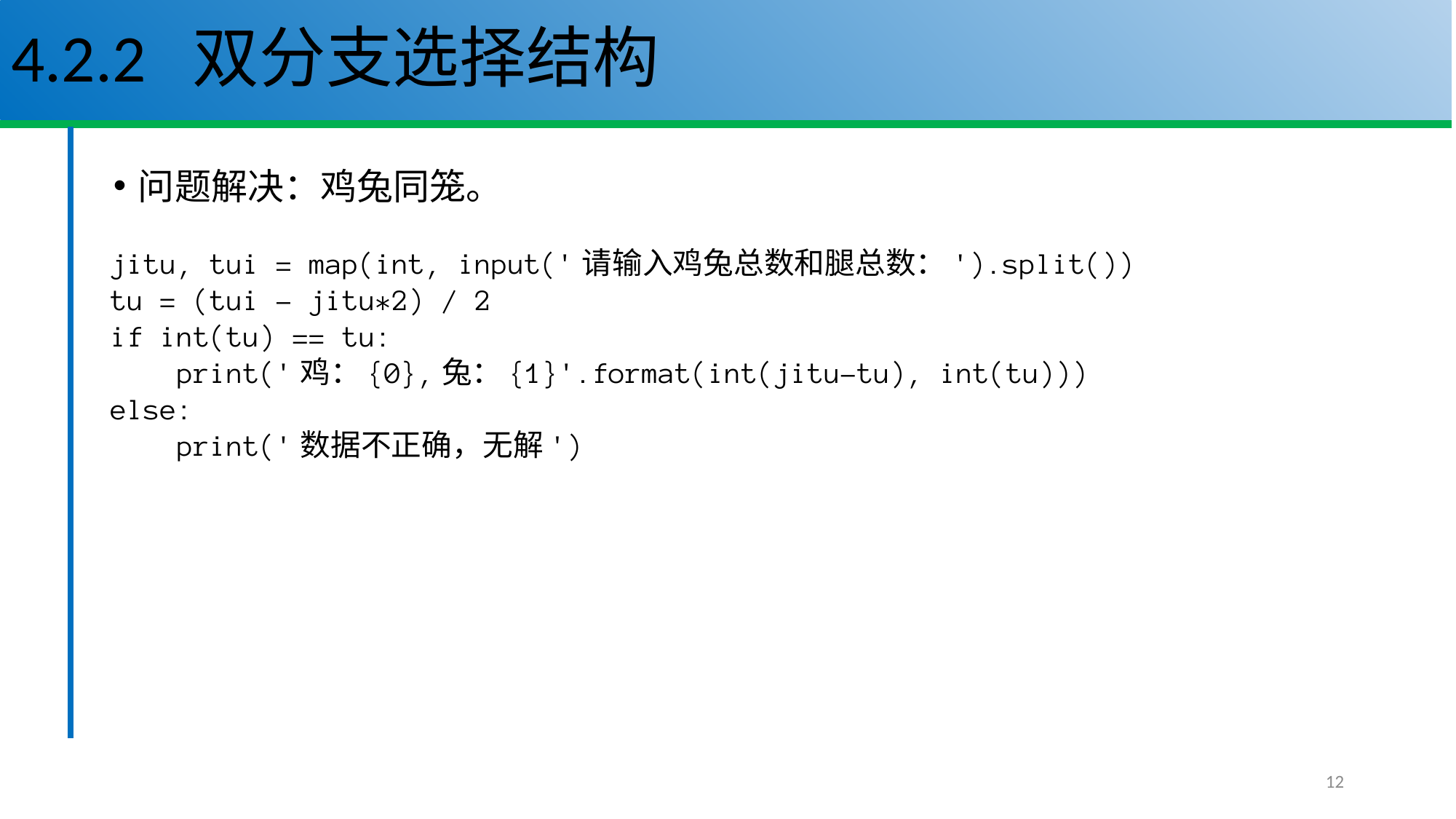

# 4.2.2  双分支选择结构
问题解决：鸡兔同笼。

jitu, tui = map(int, input('请输入鸡兔总数和腿总数：').split())
tu = (tui - jitu*2) / 2
if int(tu) == tu:
    print('鸡：{0},兔：{1}'.format(int(jitu-tu), int(tu)))
else:
    print('数据不正确，无解')
12